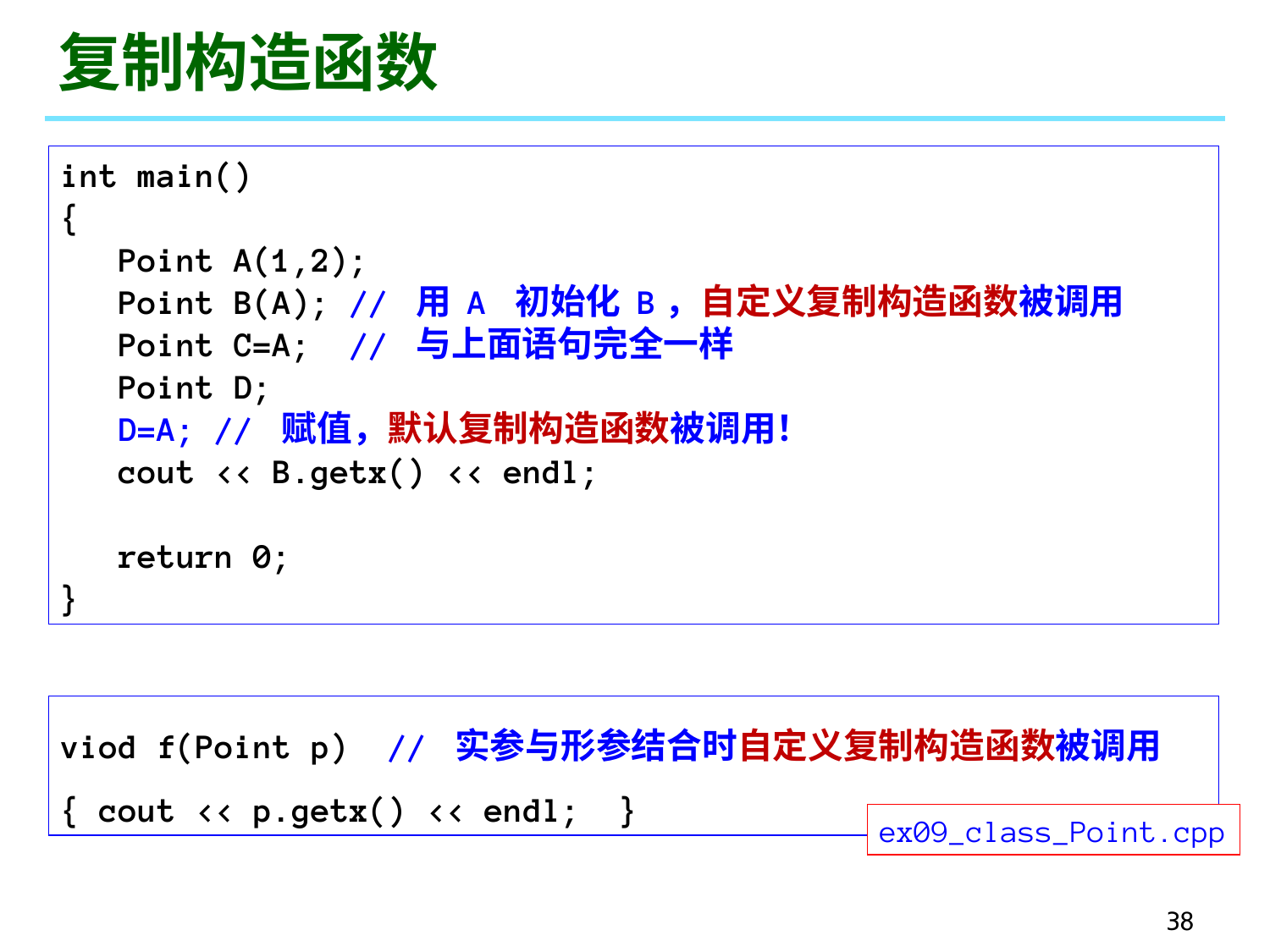

# 复制构造函数
int main()
{
   Point A(1,2);
   Point B(A); // 用 A 初始化 B，自定义复制构造函数被调用
   Point C=A;  // 与上面语句完全一样
   Point D;
   D=A; // 赋值，默认复制构造函数被调用！
   cout << B.getx() << endl;

   return 0;
}
viod f(Point p)  // 实参与形参结合时自定义复制构造函数被调用
{ cout << p.getx() << endl;  }
ex09_class_Point.cpp
38